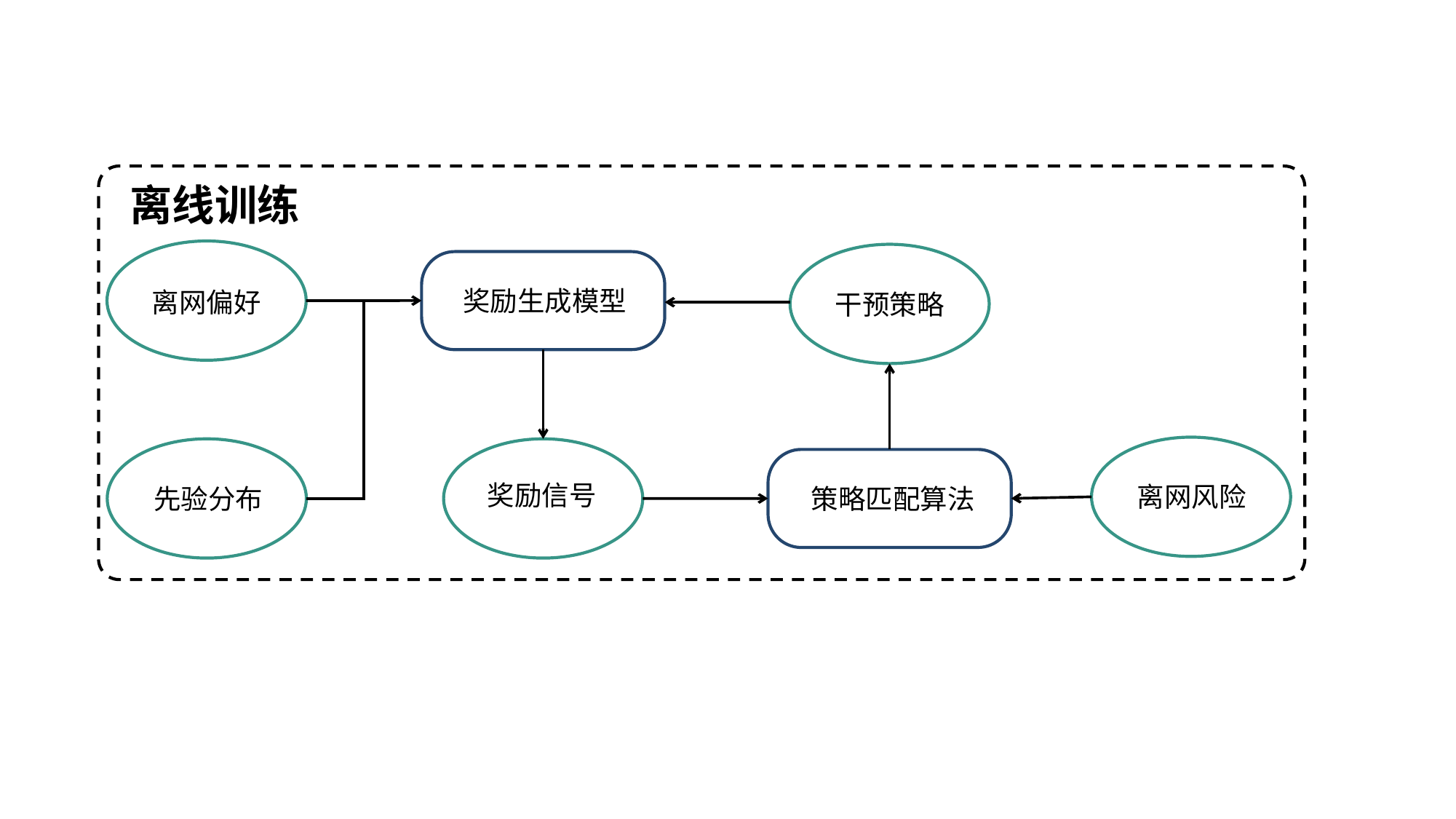

离线训练

离网偏好

干预策略

奖励生成模型

离网风险

先验分布

奖励信号

策略匹配算法